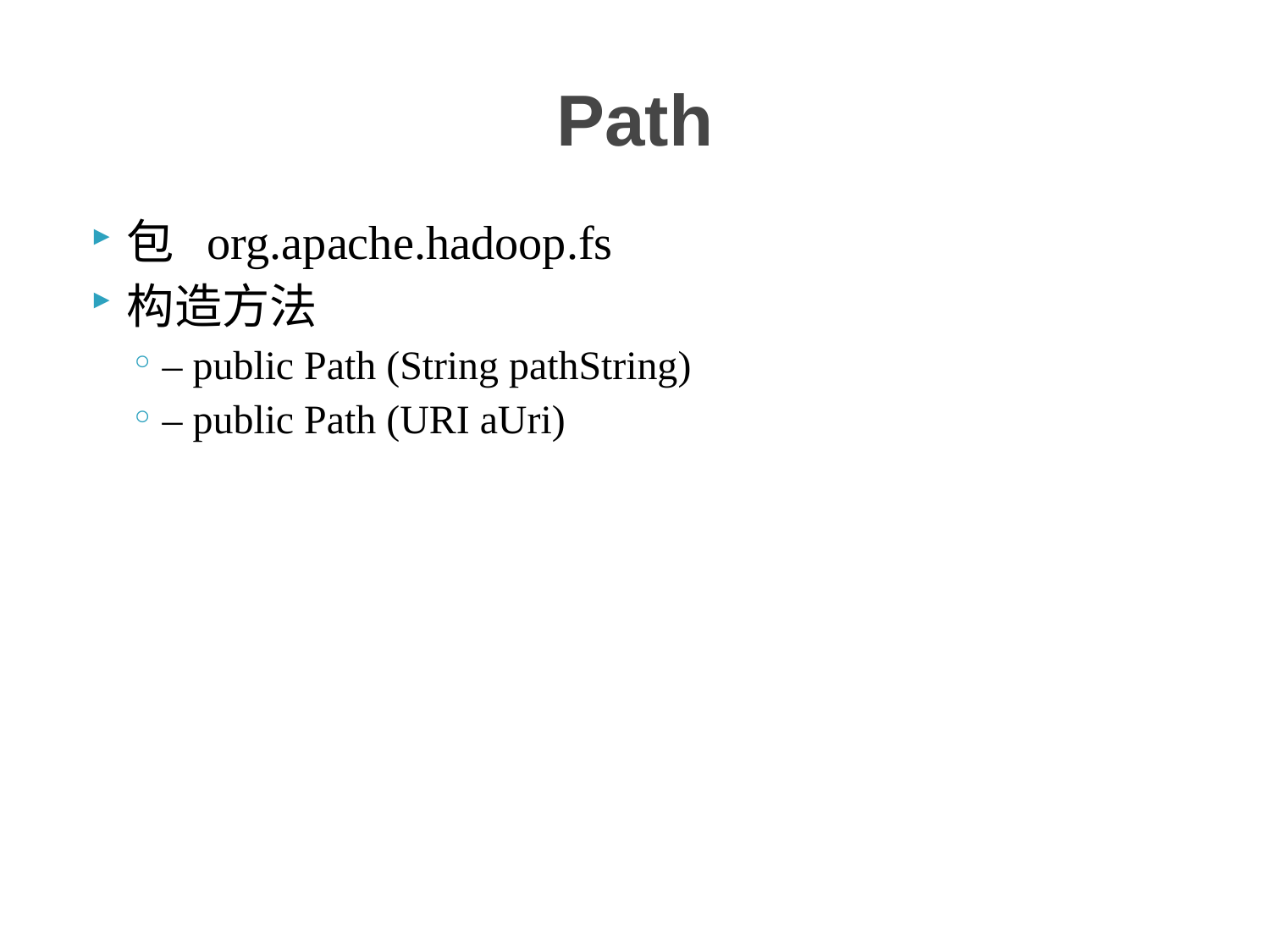

# Path
包  org.apache.hadoop.fs
构造方法
– public Path (String pathString)
– public Path (URI aUri)